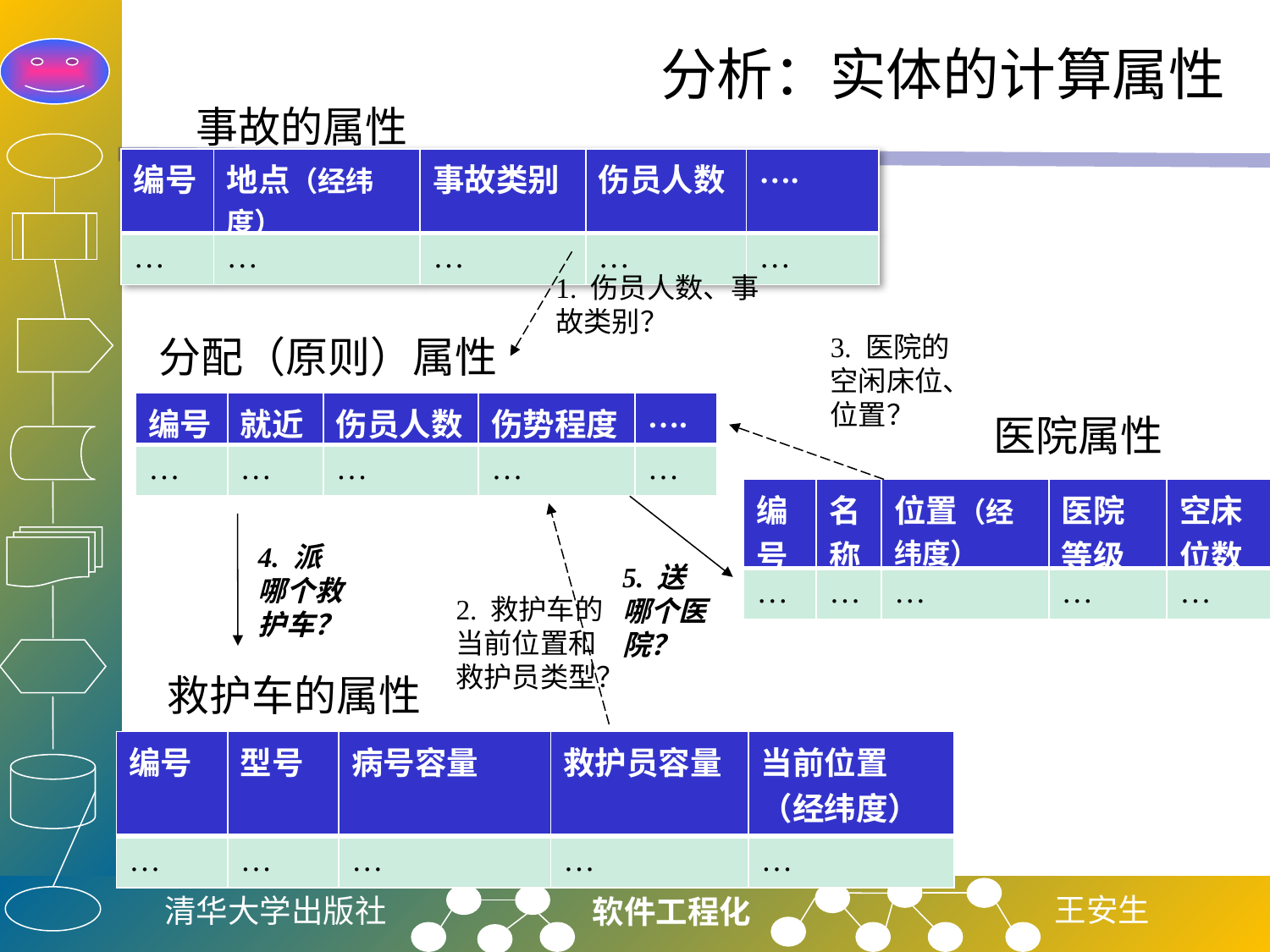

# 分析：实体的计算属性
事故的属性
| 编号 | 地点（经纬度） | 事故类别 | 伤员人数 | …. |
| --- | --- | --- | --- | --- |
| … | … | … | … | … |
1. 伤员人数、事故类别？
3. 医院的空闲床位、位置？
分配（原则）属性
| 编号 | 就近 | 伤员人数 | 伤势程度 | …. |
| --- | --- | --- | --- | --- |
| … | … | … | … | … |
医院属性
| 编号 | 名称 | 位置（经纬度） | 医院等级 | 空床位数 |
| --- | --- | --- | --- | --- |
| … | … | … | … | … |
4. 派哪个救护车？
5. 送哪个医院？
2. 救护车的当前位置和救护员类型？
救护车的属性
| 编号 | 型号 | 病号容量 | 救护员容量 | 当前位置（经纬度） |
| --- | --- | --- | --- | --- |
| … | … | … | … | … |